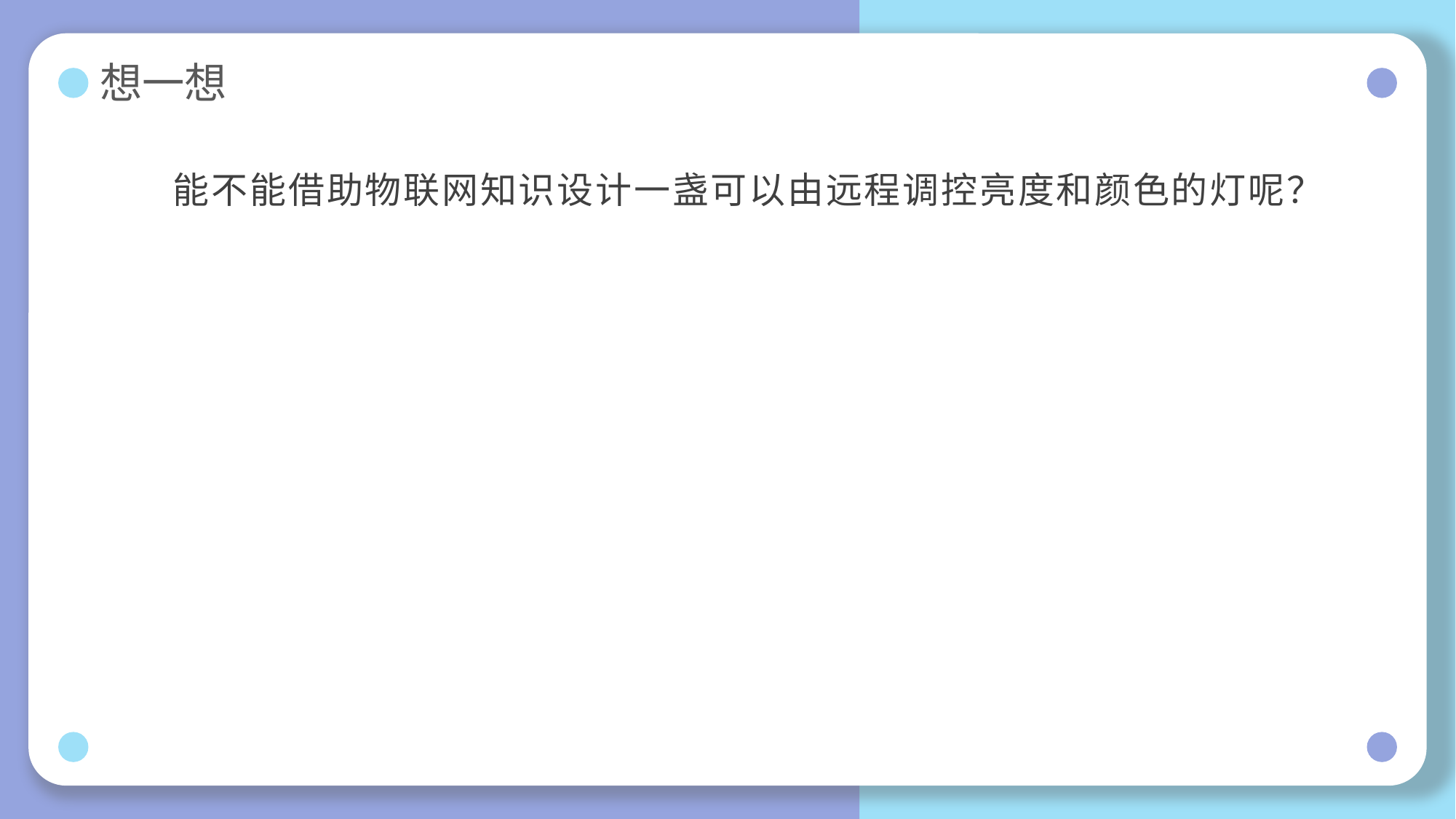

# 想一想
能不能借助物联网知识设计一盏可以由远程调控亮度和颜色的灯呢？